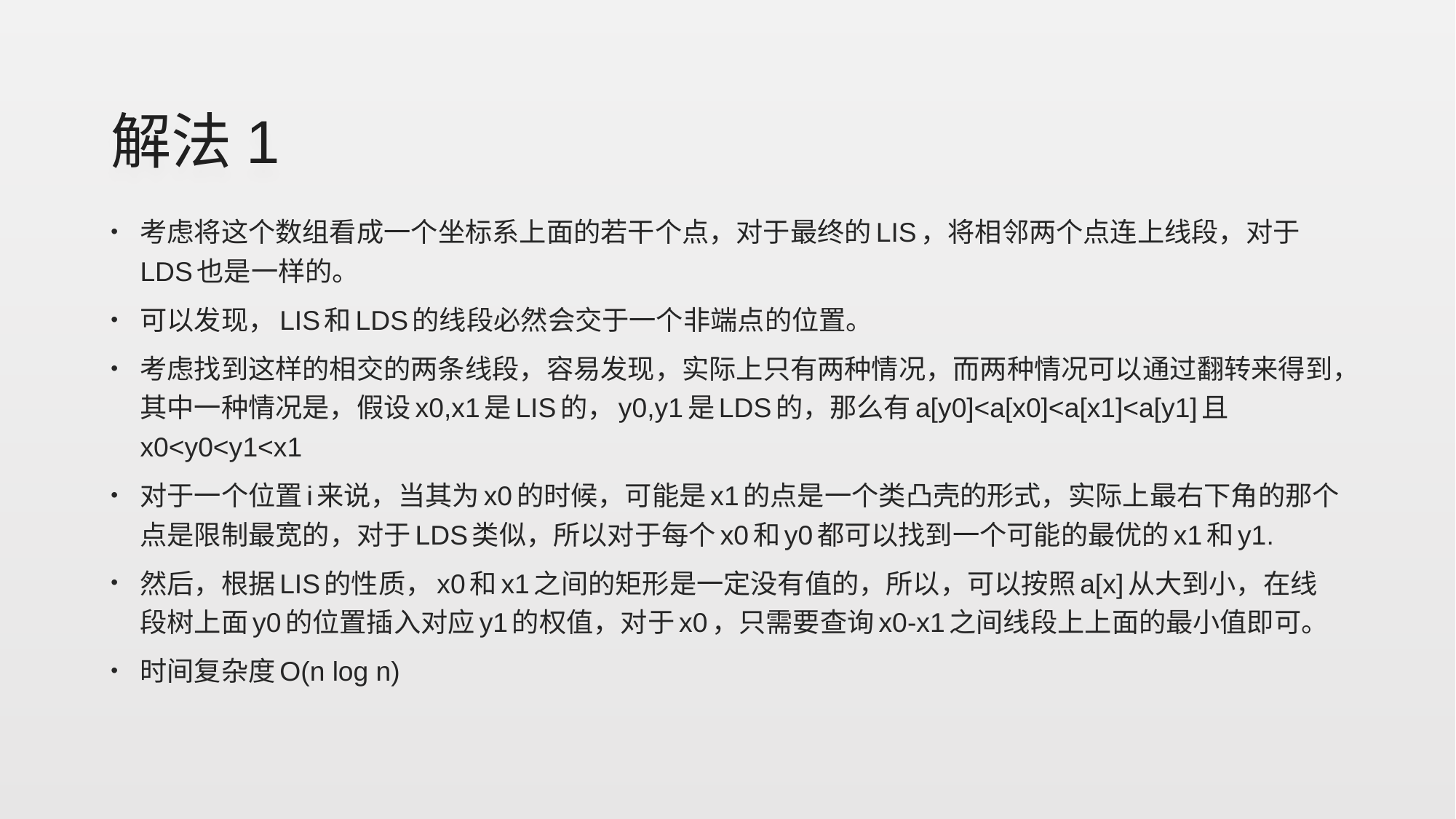

# 解法1
考虑将这个数组看成一个坐标系上面的若干个点，对于最终的LIS，将相邻两个点连上线段，对于LDS也是一样的。
可以发现，LIS和LDS的线段必然会交于一个非端点的位置。
考虑找到这样的相交的两条线段，容易发现，实际上只有两种情况，而两种情况可以通过翻转来得到，其中一种情况是，假设x0,x1是LIS的，y0,y1是LDS的，那么有a[y0]<a[x0]<a[x1]<a[y1]且x0<y0<y1<x1
对于一个位置i来说，当其为x0的时候，可能是x1的点是一个类凸壳的形式，实际上最右下角的那个点是限制最宽的，对于LDS类似，所以对于每个x0和y0都可以找到一个可能的最优的x1和y1.
然后，根据LIS的性质，x0和x1之间的矩形是一定没有值的，所以，可以按照a[x]从大到小，在线段树上面y0的位置插入对应y1的权值，对于x0，只需要查询x0-x1之间线段上上面的最小值即可。
时间复杂度O(n log n)